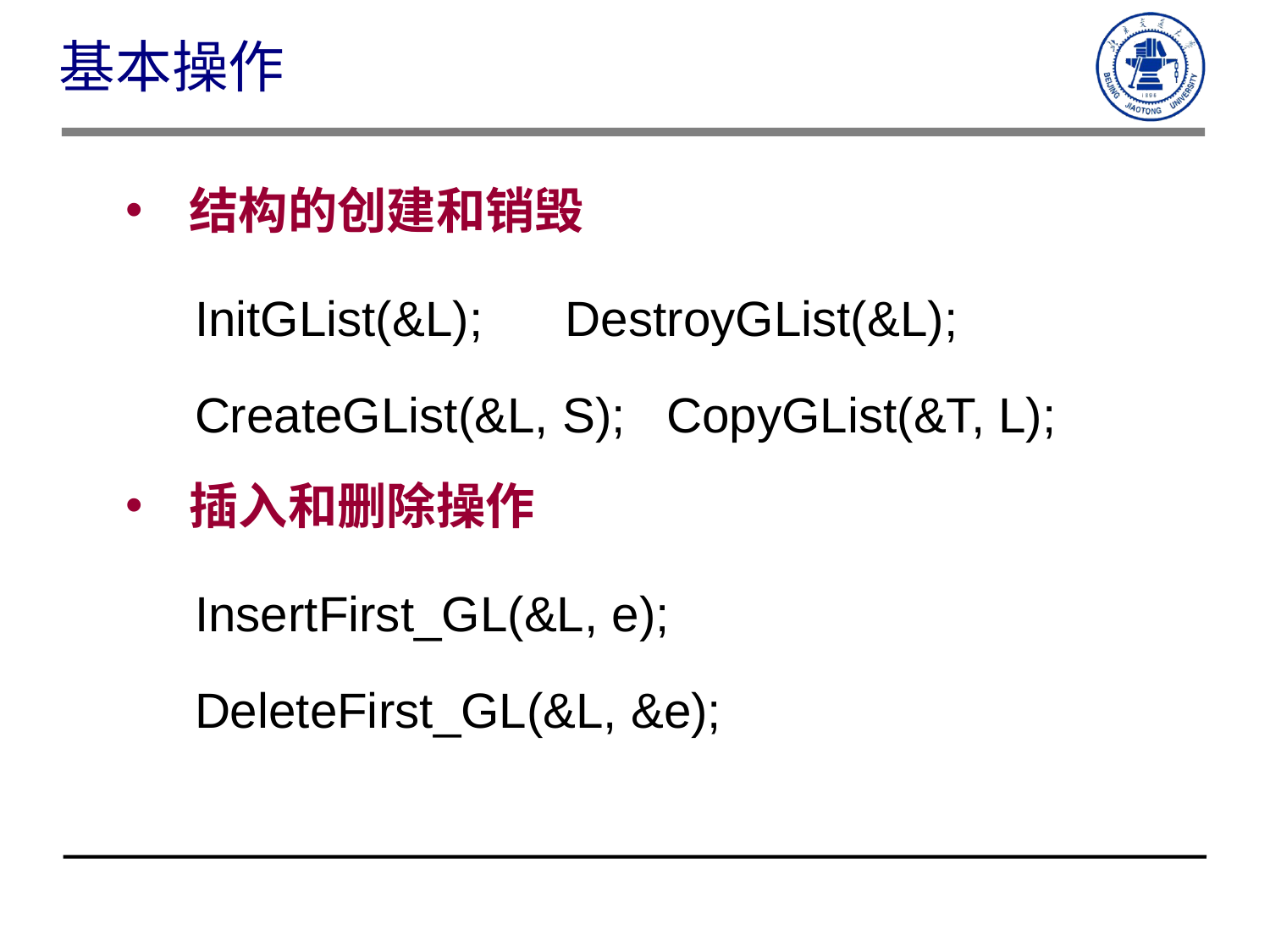

基本操作
结构的创建和销毁
     InitGList(&L);      DestroyGList(&L);
     CreateGList(&L, S);   CopyGList(&T, L);
插入和删除操作
     InsertFirst_GL(&L, e);
     DeleteFirst_GL(&L, &e);